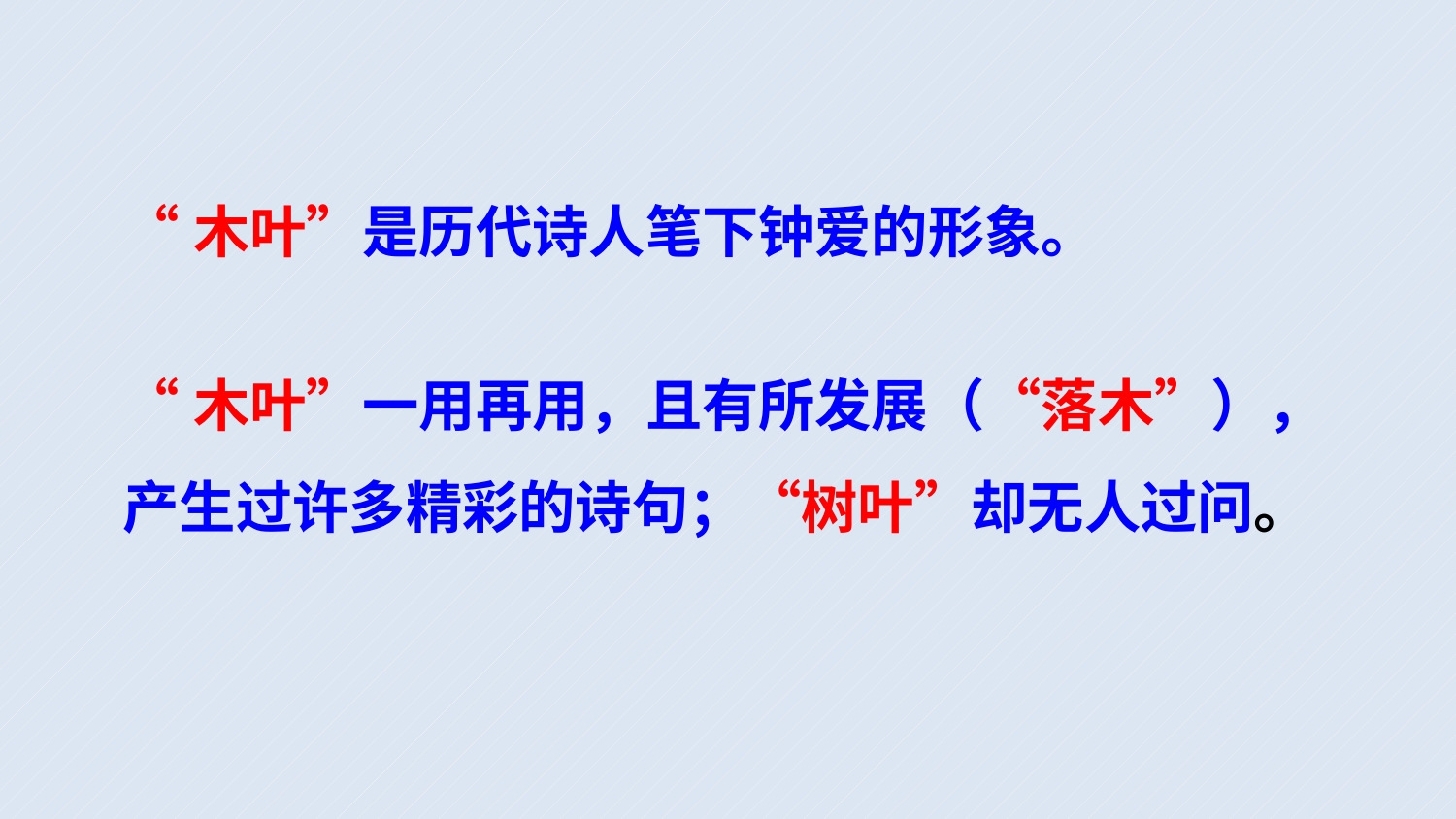

“木叶”是历代诗人笔下钟爱的形象。
“木叶”一用再用，且有所发展（“落木”），产生过许多精彩的诗句；“树叶”却无人过问。